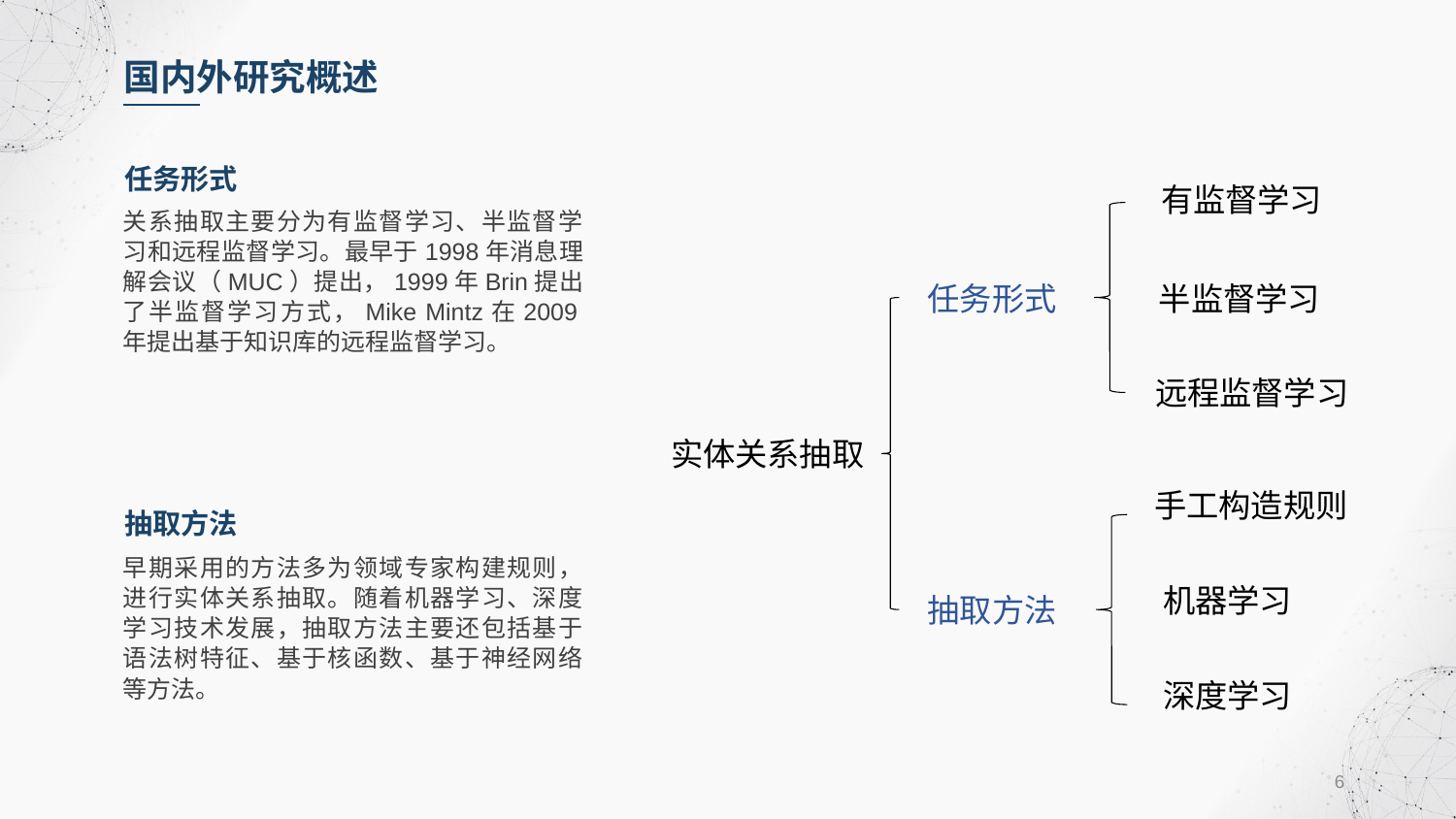

国内外研究概述
任务形式
有监督学习
关系抽取主要分为有监督学习、半监督学习和远程监督学习。最早于1998年消息理解会议（MUC）提出，1999年Brin提出了半监督学习方式，Mike Mintz在2009年提出基于知识库的远程监督学习。

半监督学习
任务形式

远程监督学习
实体关系抽取
手工构造规则
抽取方法

早期采用的方法多为领域专家构建规则，进行实体关系抽取。随着机器学习、深度学习技术发展，抽取方法主要还包括基于语法树特征、基于核函数、基于神经网络等方法。
机器学习
抽取方法
深度学习
6